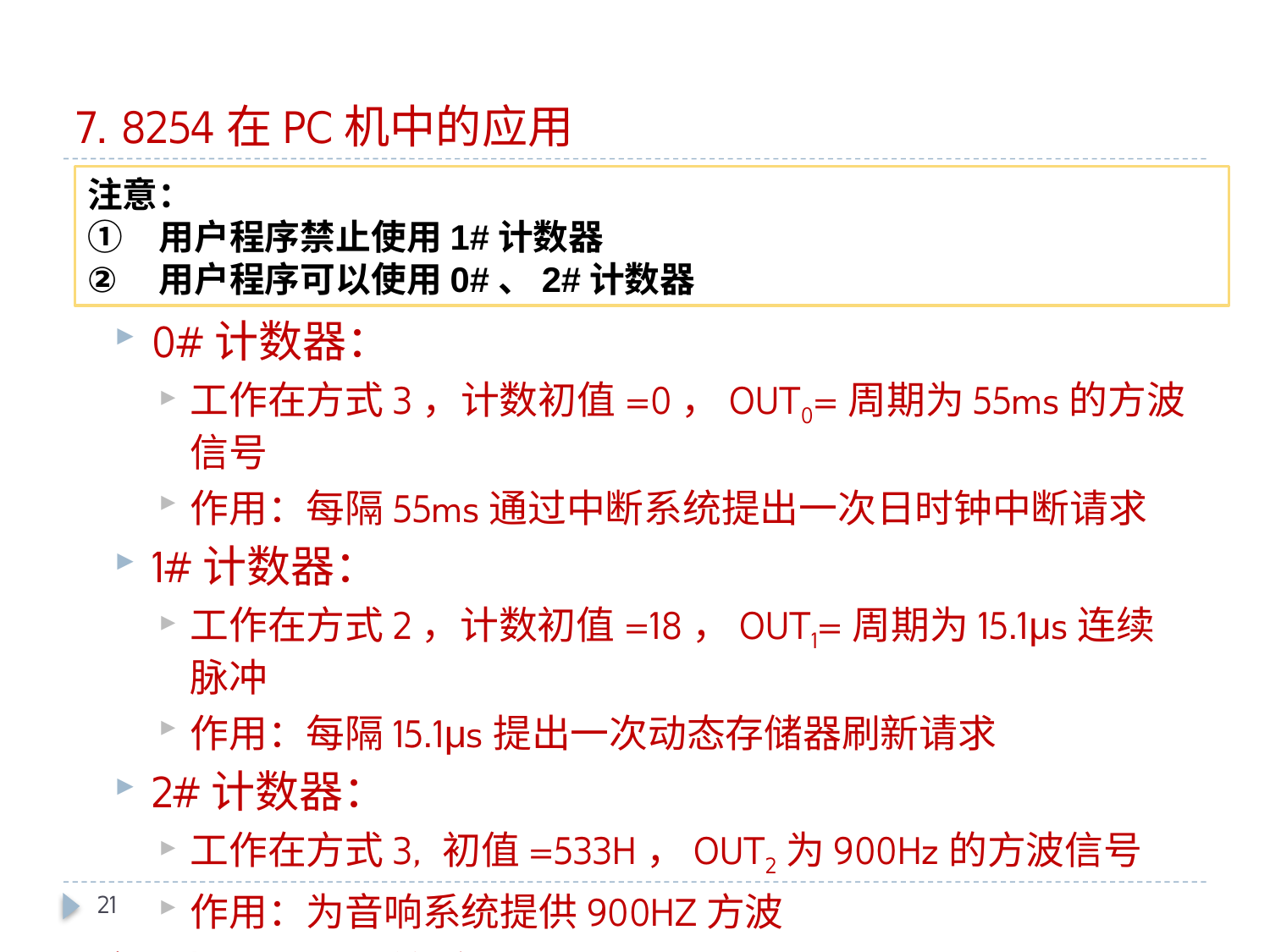

# 7. 8254在PC机中的应用
注意：
用户程序禁止使用1#计数器
用户程序可以使用0#、2#计数器
2）系统加电后,由BIOS完成对3个计数器初始化
3）各计数器的使用情况如下：
0#计数器：
工作在方式3，计数初值=0，OUT0=周期为55ms的方波信号
作用：每隔55ms通过中断系统提出一次日时钟中断请求
1#计数器：
工作在方式2，计数初值=18，OUT1=周期为15.1μs连续脉冲
作用：每隔15.1μs提出一次动态存储器刷新请求
2#计数器：
工作在方式3, 初值=533H，OUT2为900Hz的方波信号
作用：为音响系统提供900HZ方波
4）外扩8254的应用
21